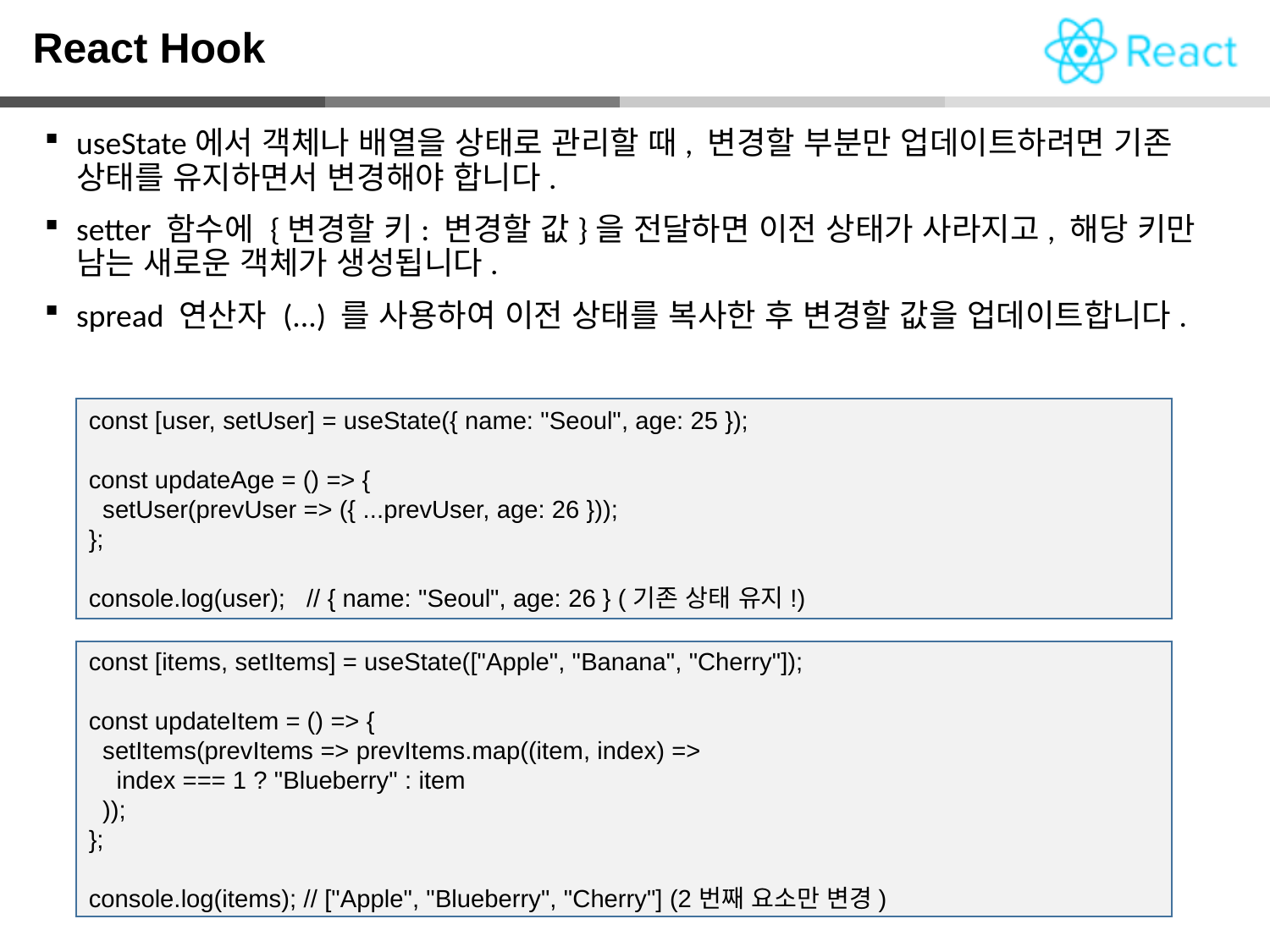

React Hook
useState에서 객체나 배열을 상태로 관리할 때, 변경할 부분만 업데이트하려면 기존 상태를 유지하면서 변경해야 합니다.
setter 함수에 {변경할 키: 변경할 값}을 전달하면 이전 상태가 사라지고, 해당 키만 남는 새로운 객체가 생성됩니다.
spread 연산자 (...) 를 사용하여 이전 상태를 복사한 후 변경할 값을 업데이트합니다.

const [user, setUser] = useState({ name: "Seoul", age: 25 });

const updateAge = () => {
  setUser(prevUser => ({ ...prevUser, age: 26 }));
};

console.log(user);   // { name: "Seoul", age: 26 } (기존 상태 유지!)

const [items, setItems] = useState(["Apple", "Banana", "Cherry"]);

const updateItem = () => {
  setItems(prevItems => prevItems.map((item, index) =>
    index === 1 ? "Blueberry" : item
  ));
};

console.log(items); // ["Apple", "Blueberry", "Cherry"] (2번째 요소만 변경)